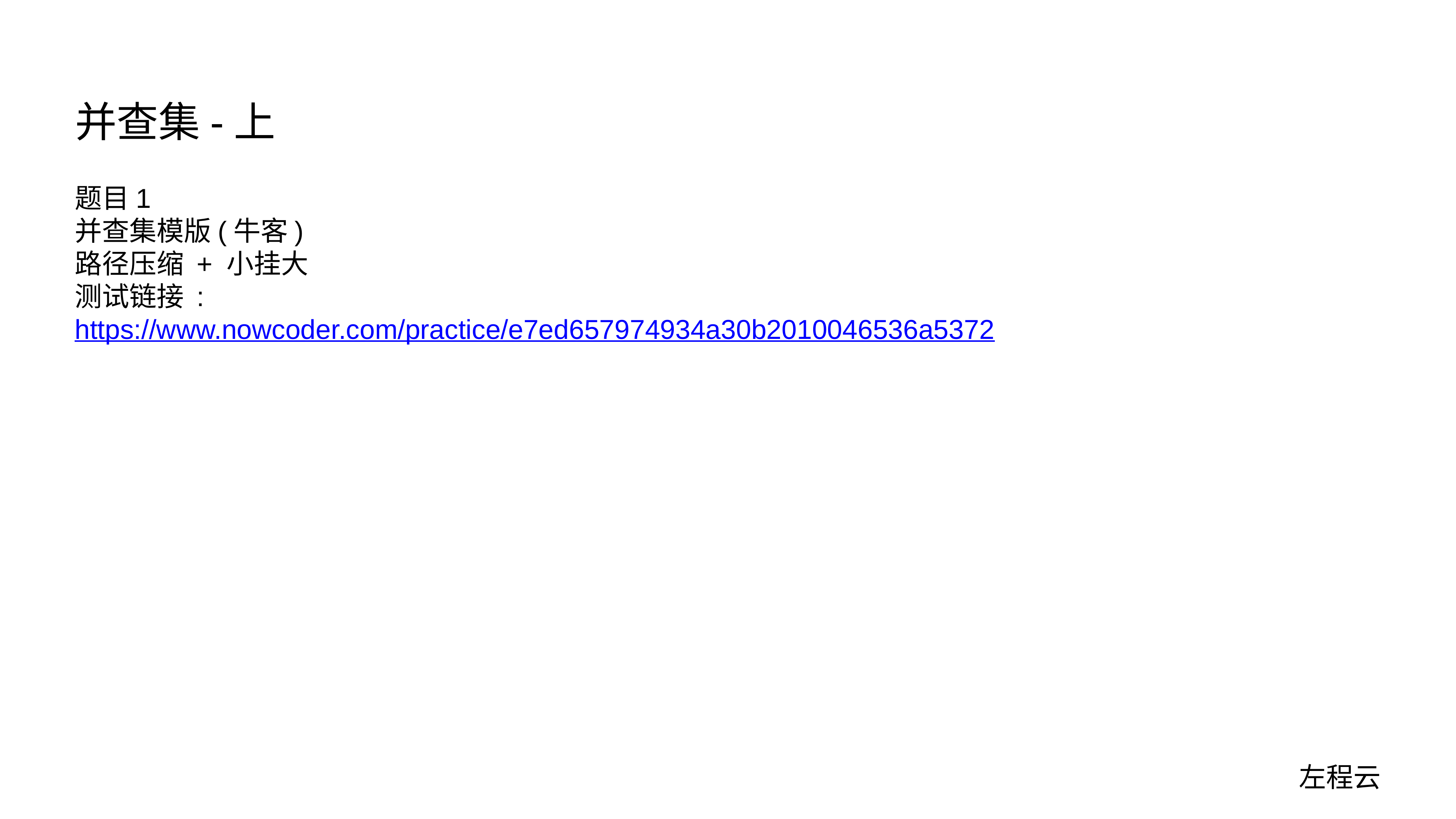

# 并查集-上
题目1
并查集模版(牛客)
路径压缩 + 小挂大
测试链接 :
https://www.nowcoder.com/practice/e7ed657974934a30b2010046536a5372
左程云